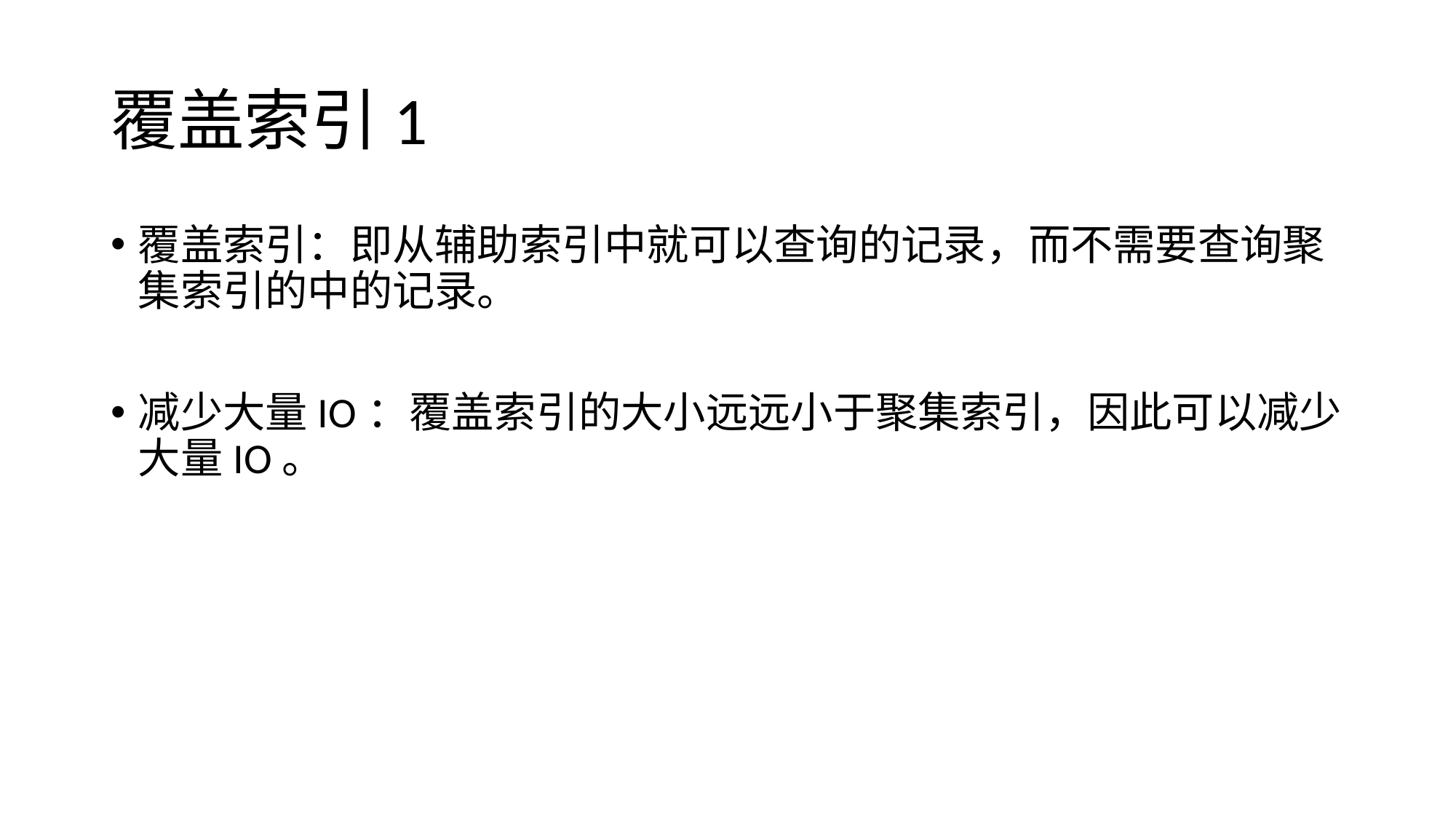

# 覆盖索引1
覆盖索引：即从辅助索引中就可以查询的记录，而不需要查询聚集索引的中的记录。

减少大量IO：覆盖索引的大小远远小于聚集索引，因此可以减少大量IO。